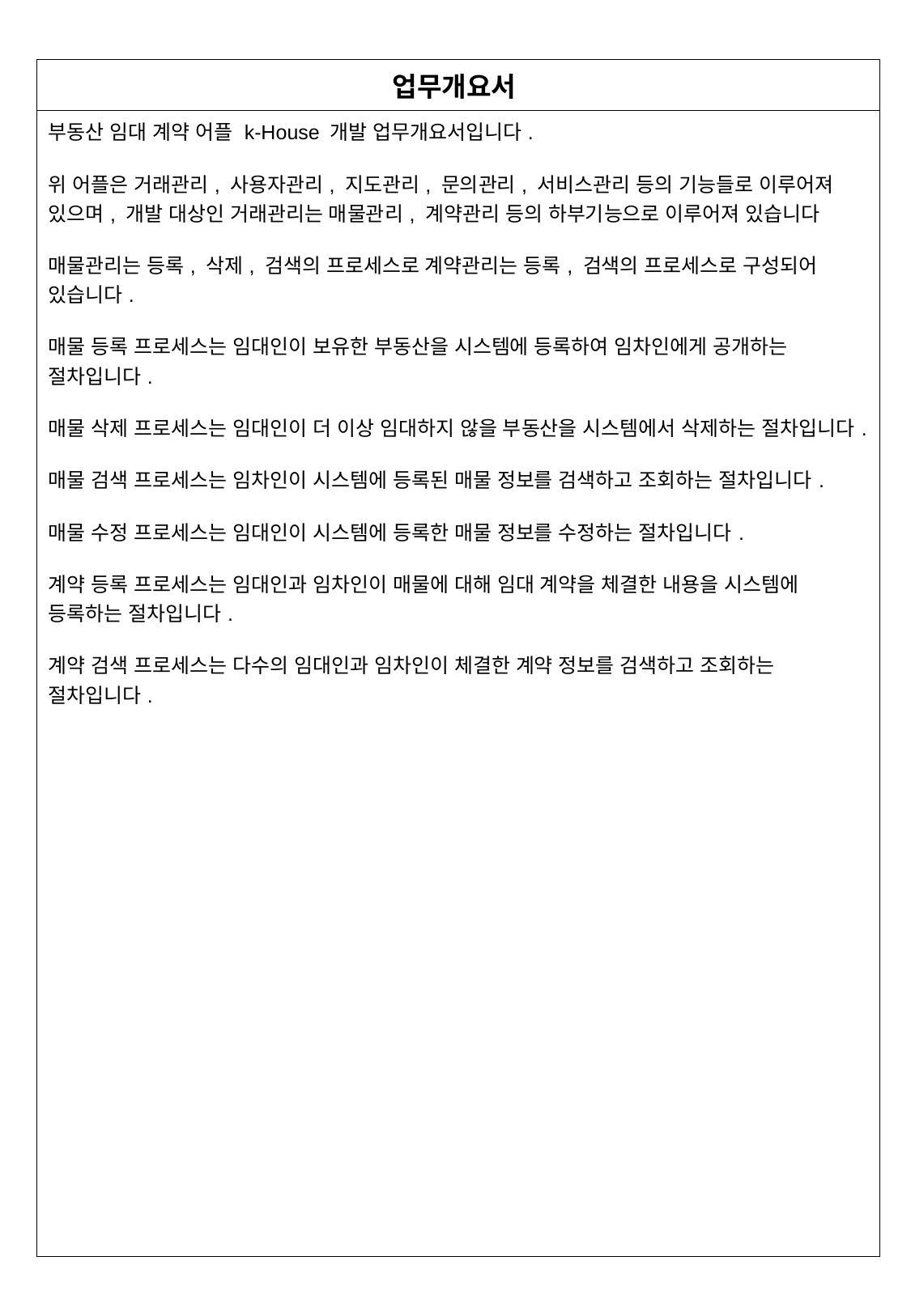

| 업무개요서 |
| --- |
| 부동산 임대 계약 어플 k-House 개발 업무개요서입니다. 위 어플은 거래관리, 사용자관리, 지도관리, 문의관리, 서비스관리 등의 기능들로 이루어져 있으며, 개발 대상인 거래관리는 매물관리, 계약관리 등의 하부기능으로 이루어져 있습니다 매물관리는 등록, 삭제, 검색의 프로세스로 계약관리는 등록, 검색의 프로세스로 구성되어 있습니다. 매물 등록 프로세스는 임대인이 보유한 부동산을 시스템에 등록하여 임차인에게 공개하는 절차입니다. 매물 삭제 프로세스는 임대인이 더 이상 임대하지 않을 부동산을 시스템에서 삭제하는 절차입니다. 매물 검색 프로세스는 임차인이 시스템에 등록된 매물 정보를 검색하고 조회하는 절차입니다. 매물 수정 프로세스는 임대인이 시스템에 등록한 매물 정보를 수정하는 절차입니다. 계약 등록 프로세스는 임대인과 임차인이 매물에 대해 임대 계약을 체결한 내용을 시스템에 등록하는 절차입니다. 계약 검색 프로세스는 다수의 임대인과 임차인이 체결한 계약 정보를 검색하고 조회하는 절차입니다. |